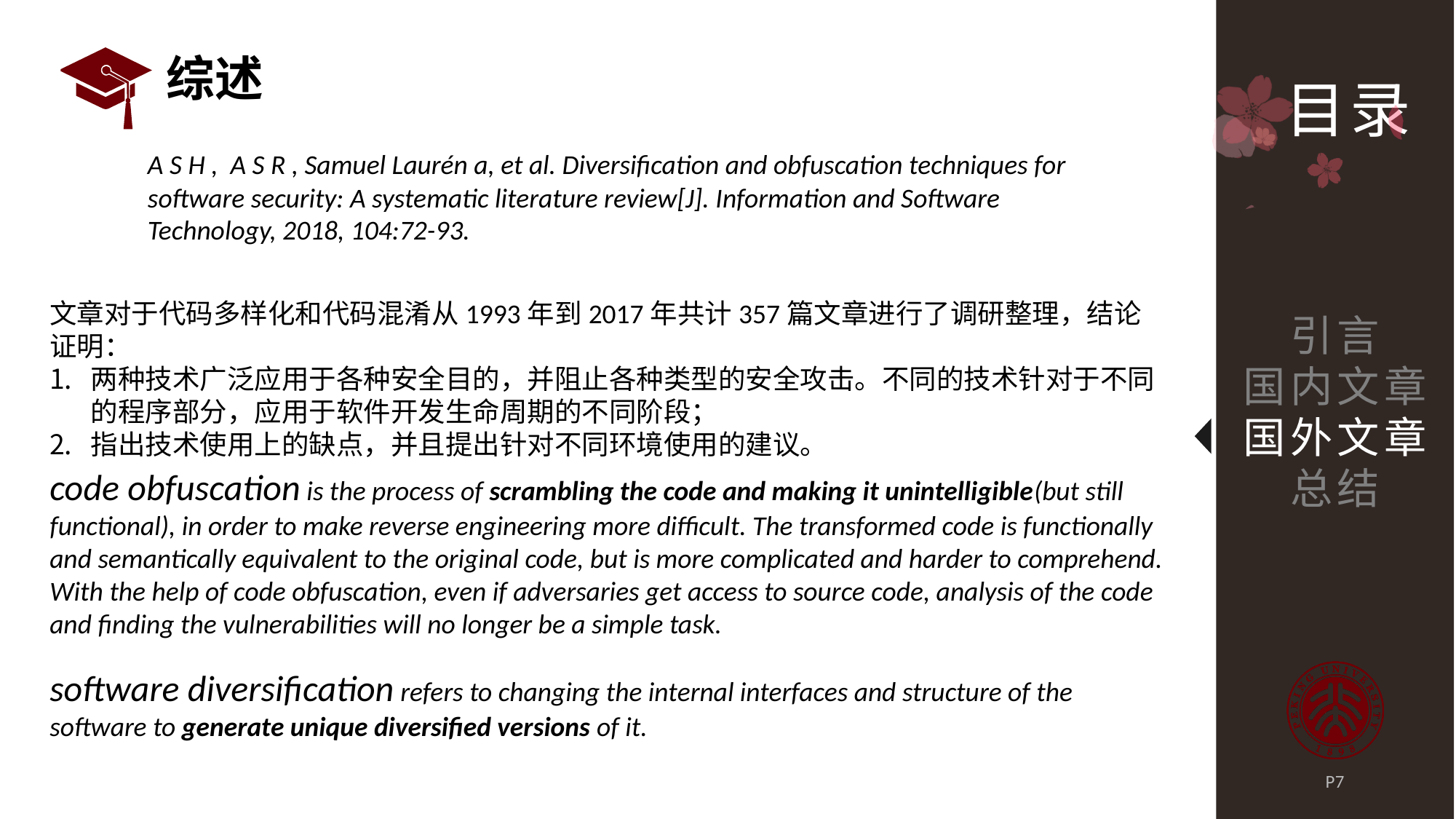

# 综述
A S H ,  A S R , Samuel Laurén a, et al. Diversification and obfuscation techniques for software security: A systematic literature review[J]. Information and Software Technology, 2018, 104:72-93.
文章对于代码多样化和代码混淆从1993年到2017年共计357篇文章进行了调研整理，结论证明：
两种技术广泛应用于各种安全目的，并阻止各种类型的安全攻击。不同的技术针对于不同的程序部分，应用于软件开发生命周期的不同阶段；
指出技术使用上的缺点，并且提出针对不同环境使用的建议。
code obfuscation is the process of scrambling the code and making it unintelligible(but still functional), in order to make reverse engineering more difficult. The transformed code is functionally and semantically equivalent to the original code, but is more complicated and harder to comprehend. With the help of code obfuscation, even if adversaries get access to source code, analysis of the code and finding the vulnerabilities will no longer be a simple task.
software diversification refers to changing the internal interfaces and structure of the software to generate unique diversified versions of it.
P7